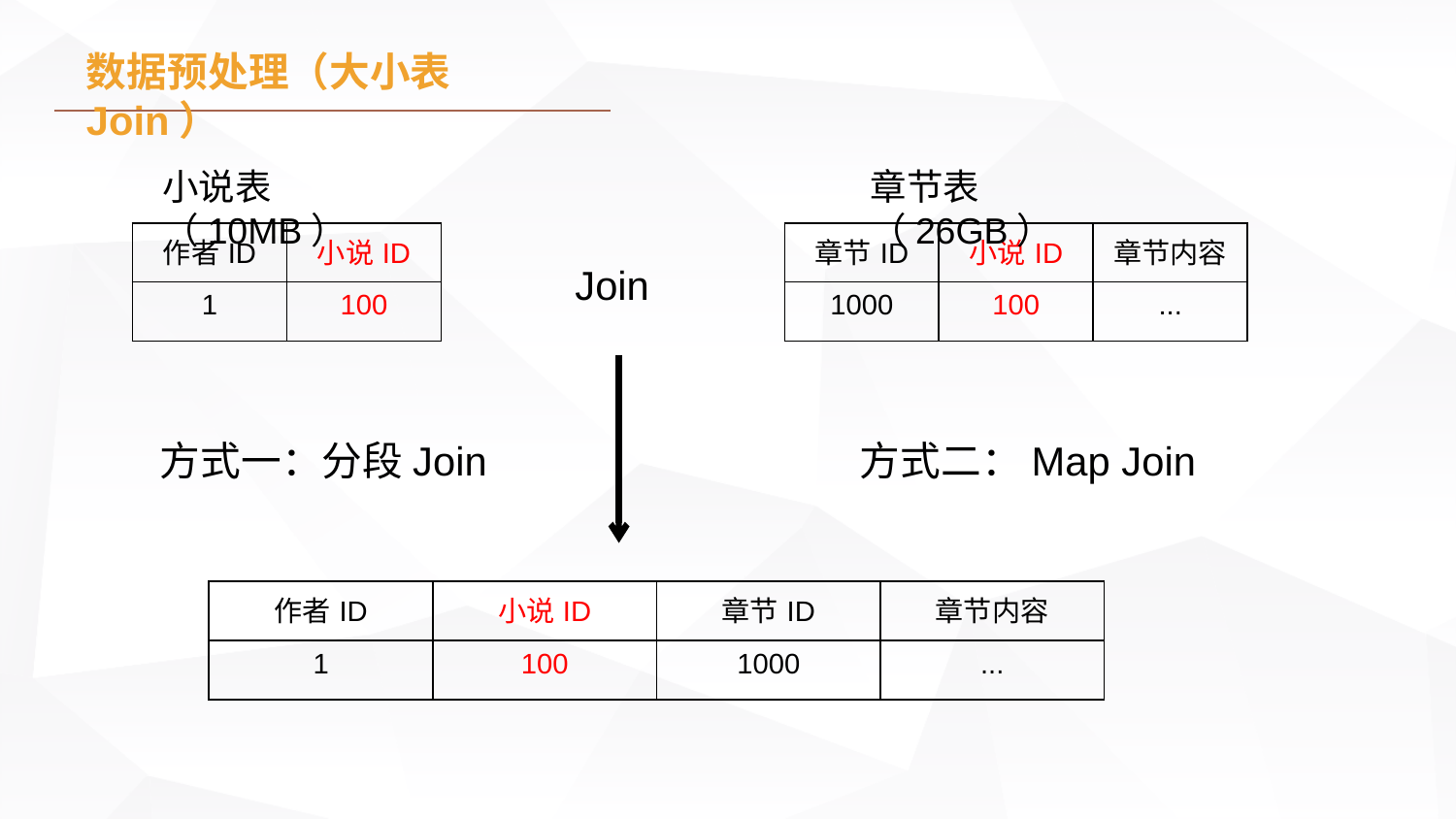

数据预处理（大小表Join）
小说表（10MB）
章节表（26GB）
| 作者ID | 小说ID |
| --- | --- |
| 1 | 100 |
| 章节ID | 小说ID | 章节内容 |
| --- | --- | --- |
| 1000 | 100 | ... |
Join
方式一：分段Join
方式二：Map Join
| 作者ID | 小说ID | 章节ID | 章节内容 |
| --- | --- | --- | --- |
| 1 | 100 | 1000 | ... |